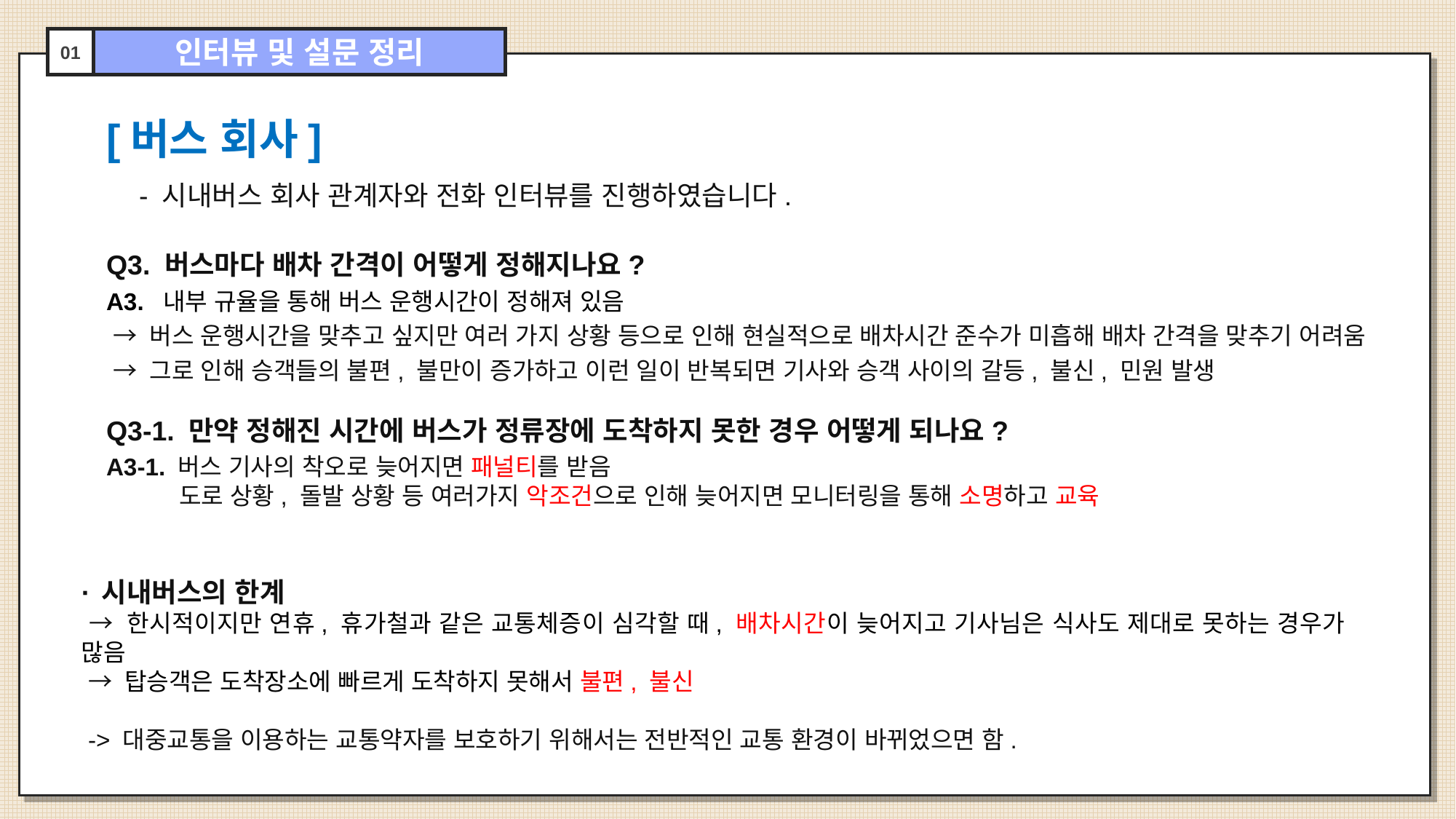

01
인터뷰 및 설문 정리

[버스 회사]
 - 시내버스 회사 관계자와 전화 인터뷰를 진행하였습니다.
Q3. 버스마다 배차 간격이 어떻게 정해지나요?

A3.  내부 규율을 통해 버스 운행시간이 정해져 있음

 → 버스 운행시간을 맞추고 싶지만 여러 가지 상황 등으로 인해 현실적으로 배차시간 준수가 미흡해 배차 간격을 맞추기 어려움

 → 그로 인해 승객들의 불편, 불만이 증가하고 이런 일이 반복되면 기사와 승객 사이의 갈등, 불신, 민원 발생

Q3-1. 만약 정해진 시간에 버스가 정류장에 도착하지 못한 경우 어떻게 되나요?

A3-1. 버스 기사의 착오로 늦어지면 패널티를 받음
          도로 상황, 돌발 상황 등 여러가지 악조건으로 인해 늦어지면 모니터링을 통해 소명하고 교육
∙ 시내버스의 한계
 → 한시적이지만 연휴, 휴가철과 같은 교통체증이 심각할 때, 배차시간이 늦어지고 기사님은 식사도 제대로 못하는 경우가 많음
 → 탑승객은 도착장소에 빠르게 도착하지 못해서 불편, 불신

 -> 대중교통을 이용하는 교통약자를 보호하기 위해서는 전반적인 교통 환경이 바뀌었으면 함.